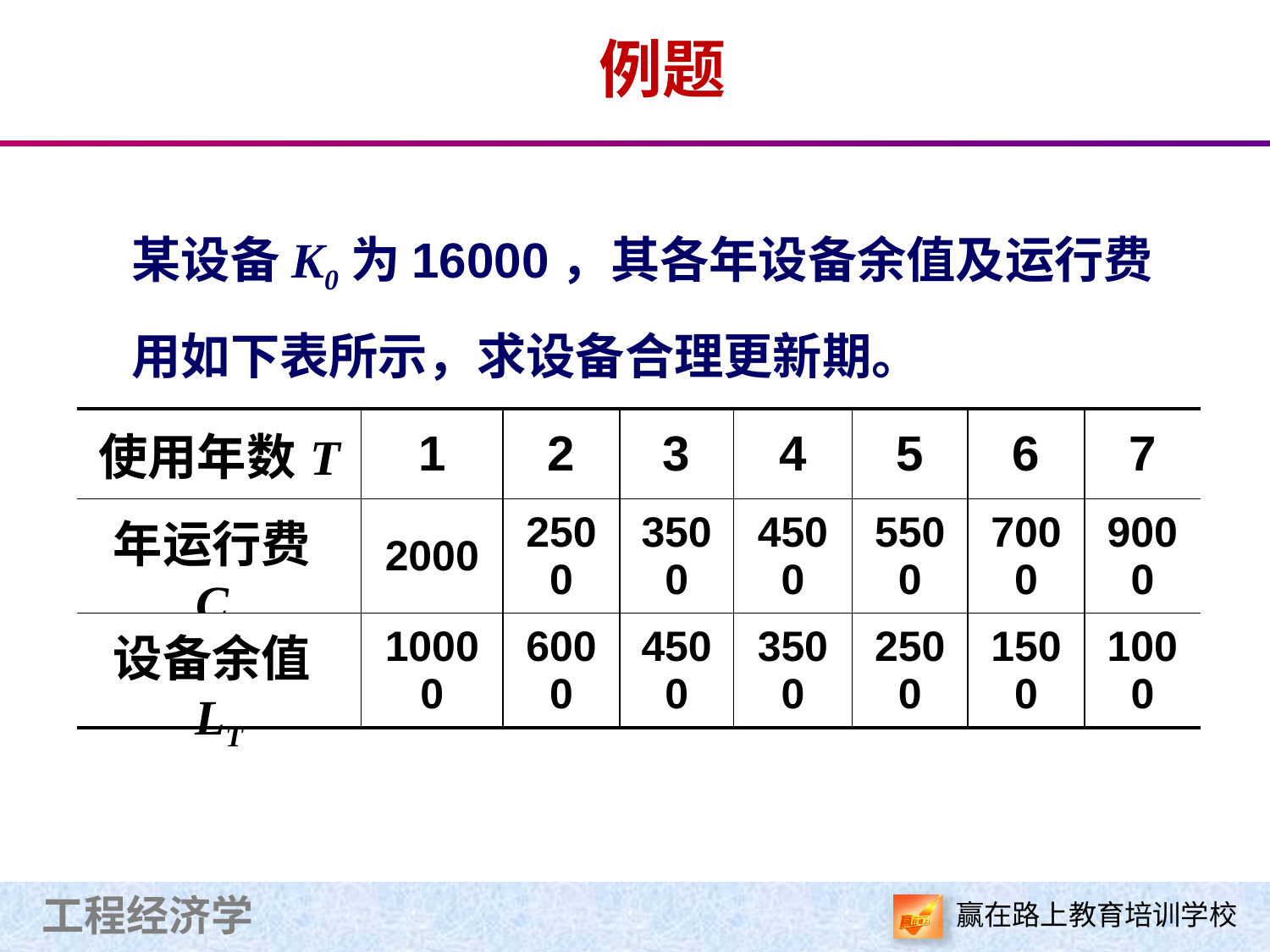

例题
某设备K0为16000，其各年设备余值及运行费用如下表所示，求设备合理更新期。
| 使用年数T | 1 | 2 | 3 | 4 | 5 | 6 | 7 |
| --- | --- | --- | --- | --- | --- | --- | --- |
| 年运行费Cp | 2000 | 2500 | 3500 | 4500 | 5500 | 7000 | 9000 |
| 设备余值LT | 10000 | 6000 | 4500 | 3500 | 2500 | 1500 | 1000 |